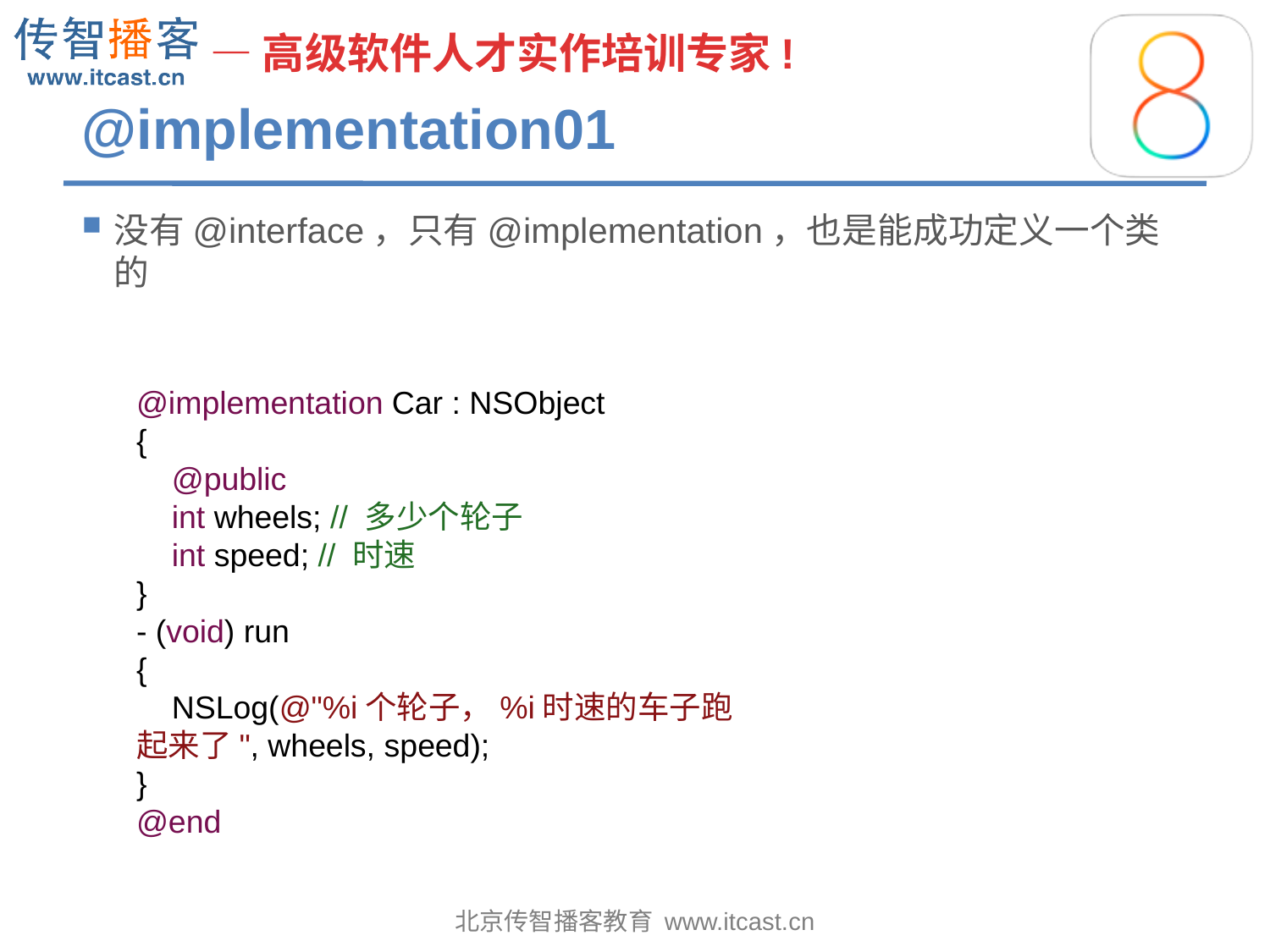

# @implementation01
没有@interface，只有@implementation，也是能成功定义一个类的
@implementation Car : NSObject
{
    @public
    int wheels; // 多少个轮子
    int speed; // 时速
}
- (void) run
{
    NSLog(@"%i个轮子，%i时速的车子跑起来了", wheels, speed);
}
@end